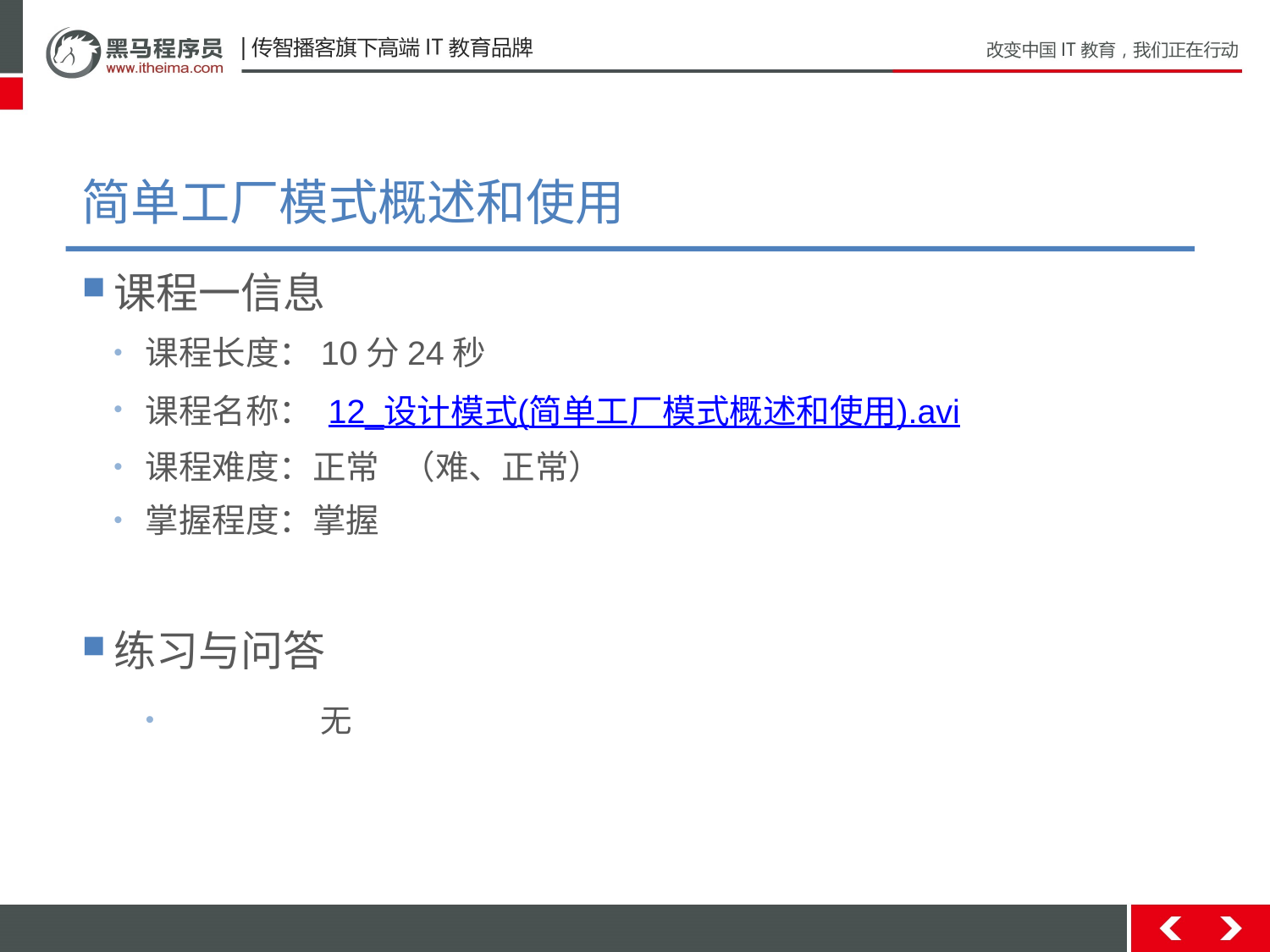

# 简单工厂模式概述和使用
课程一信息
课程长度：10分24秒
课程名称： 12_设计模式(简单工厂模式概述和使用).avi
课程难度：正常   （难、正常）
掌握程度：掌握

练习与问答
	无